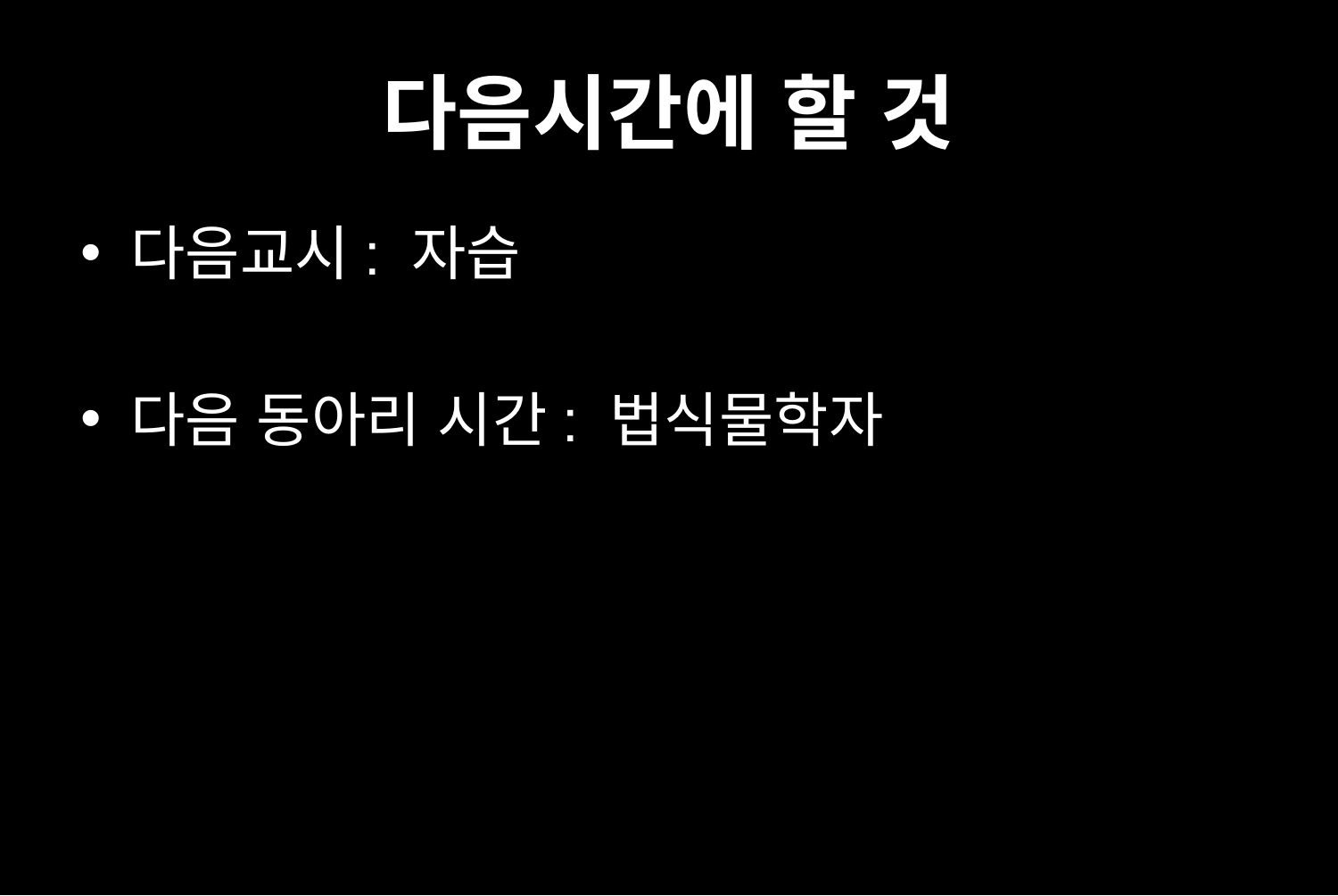

# 다음시간에 할 것
다음교시: 자습

다음 동아리 시간: 법식물학자